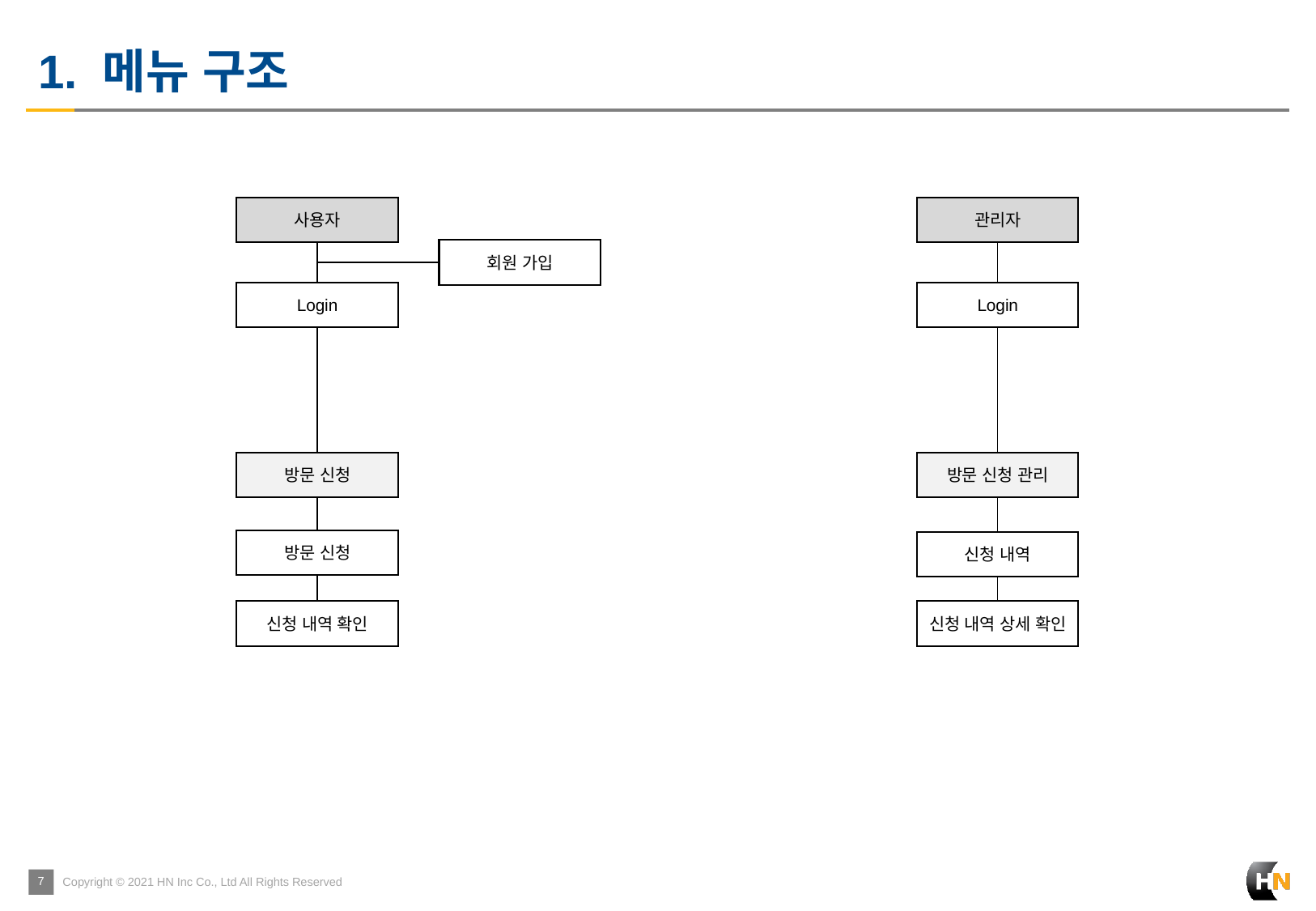

# 1. 메뉴 구조
사용자
관리자
회원 가입
Login
Login
방문 신청
방문 신청 관리
방문 신청
신청 내역
신청 내역 확인
신청 내역 상세 확인